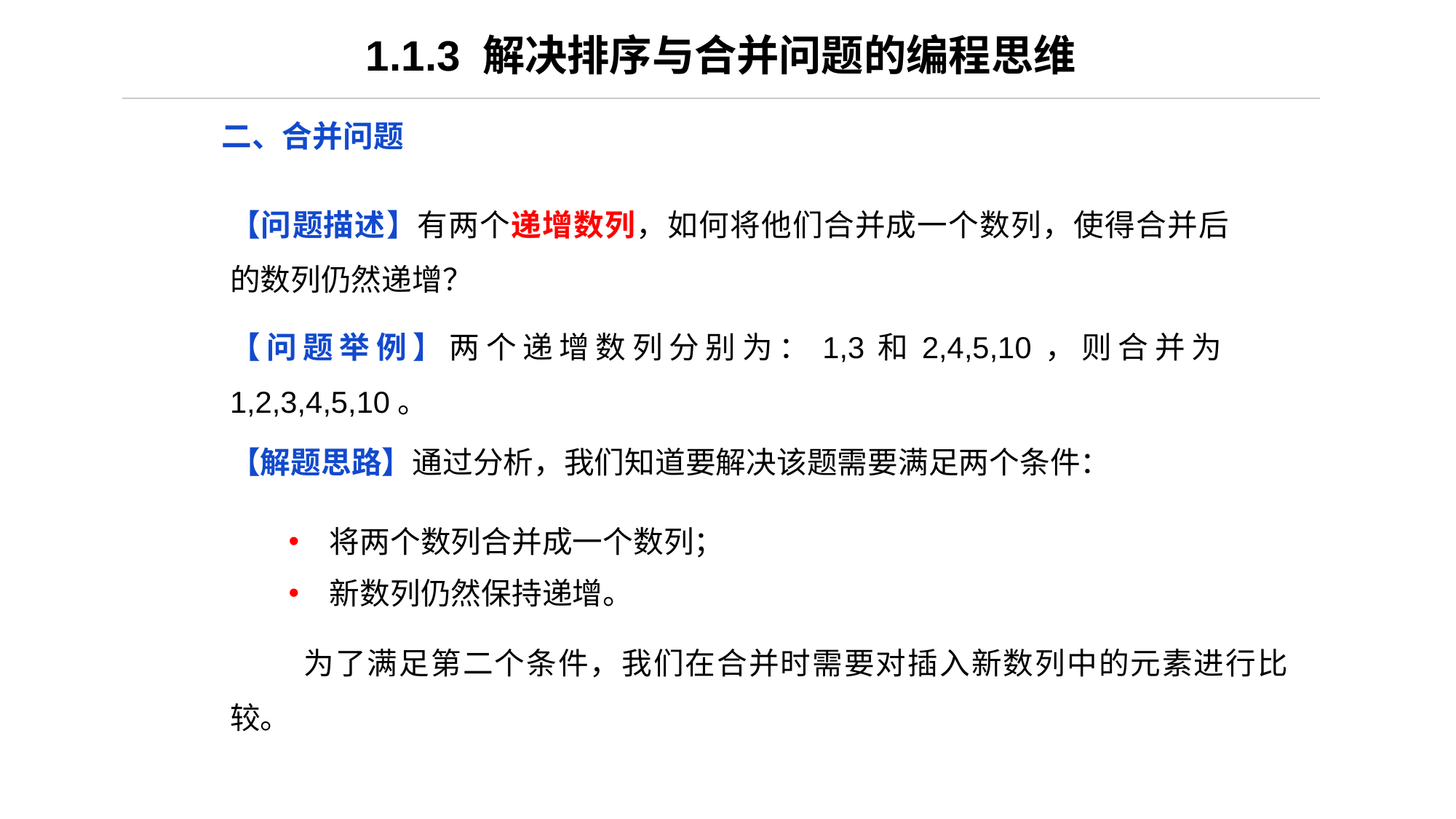

1.1.3 解决排序与合并问题的编程思维
二、合并问题
【问题描述】有两个递增数列，如何将他们合并成一个数列，使得合并后的数列仍然递增？
【问题举例】两个递增数列分别为：1,3和2,4,5,10，则合并为1,2,3,4,5,10。
【解题思路】通过分析，我们知道要解决该题需要满足两个条件：
将两个数列合并成一个数列；
新数列仍然保持递增。
        为了满足第二个条件，我们在合并时需要对插入新数列中的元素进行比较。